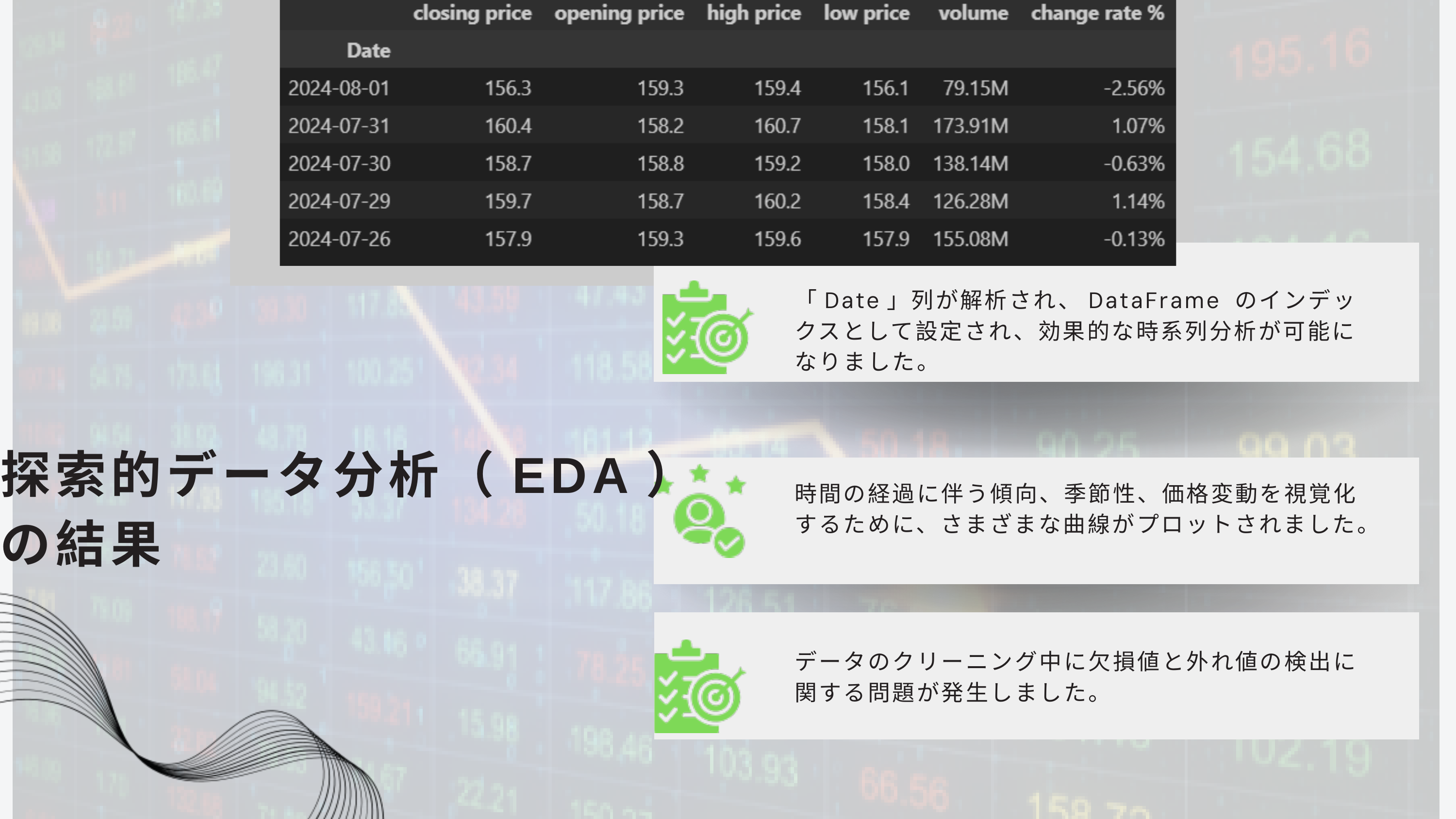

「Date」列が解析され、DataFrame のインデックスとして設定され、効果的な時系列分析が可能になりました。

探索的データ分析（EDA）の結果

時間の経過に伴う傾向、季節性、価格変動を視覚化するために、さまざまな曲線がプロットされました。

データのクリーニング中に欠損値と外れ値の検出に関する問題が発生しました。